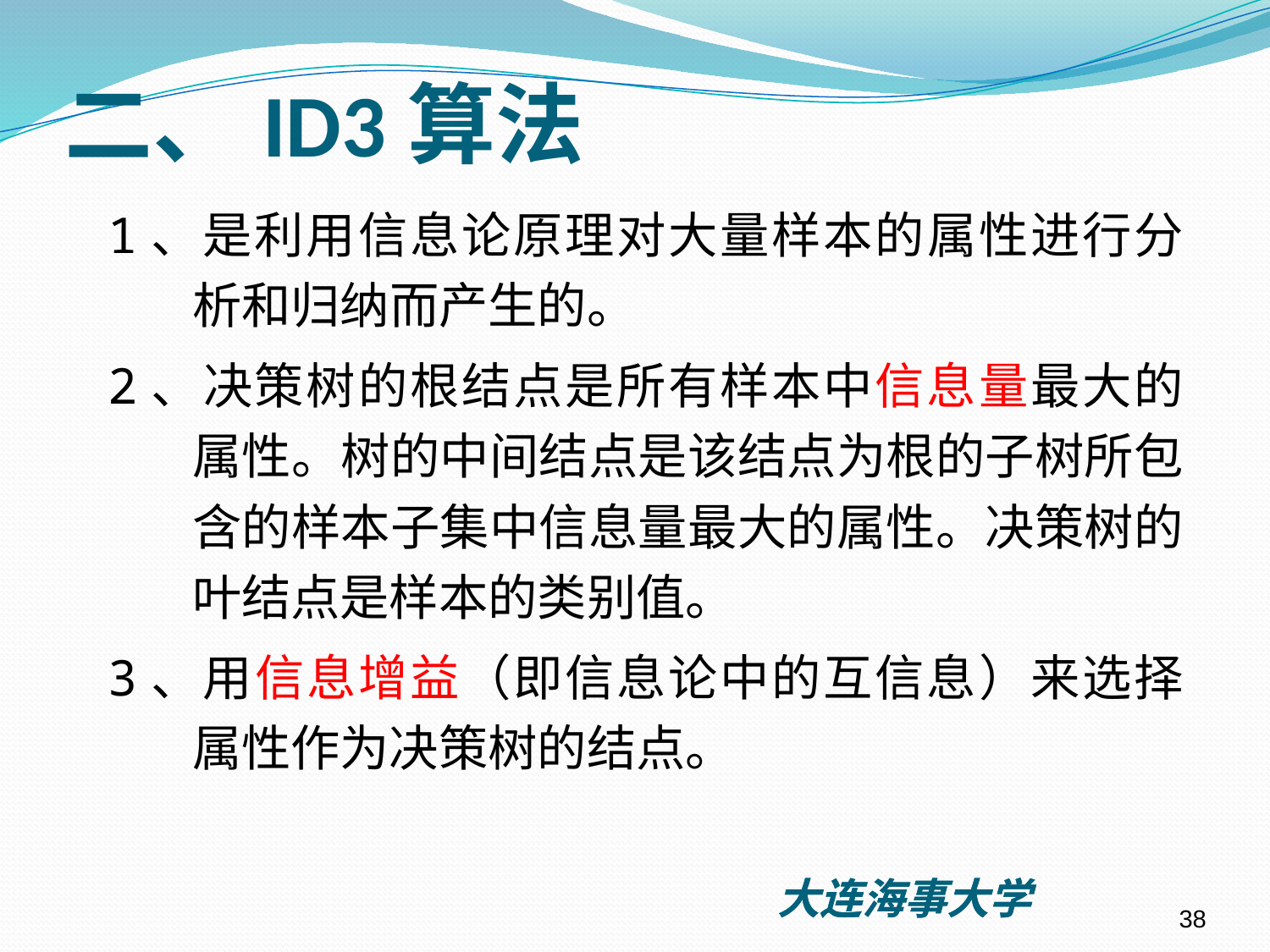

# 二、ID3算法
1、是利用信息论原理对大量样本的属性进行分析和归纳而产生的。
2、决策树的根结点是所有样本中信息量最大的属性。树的中间结点是该结点为根的子树所包含的样本子集中信息量最大的属性。决策树的叶结点是样本的类别值。
3、用信息增益（即信息论中的互信息）来选择属性作为决策树的结点。
38